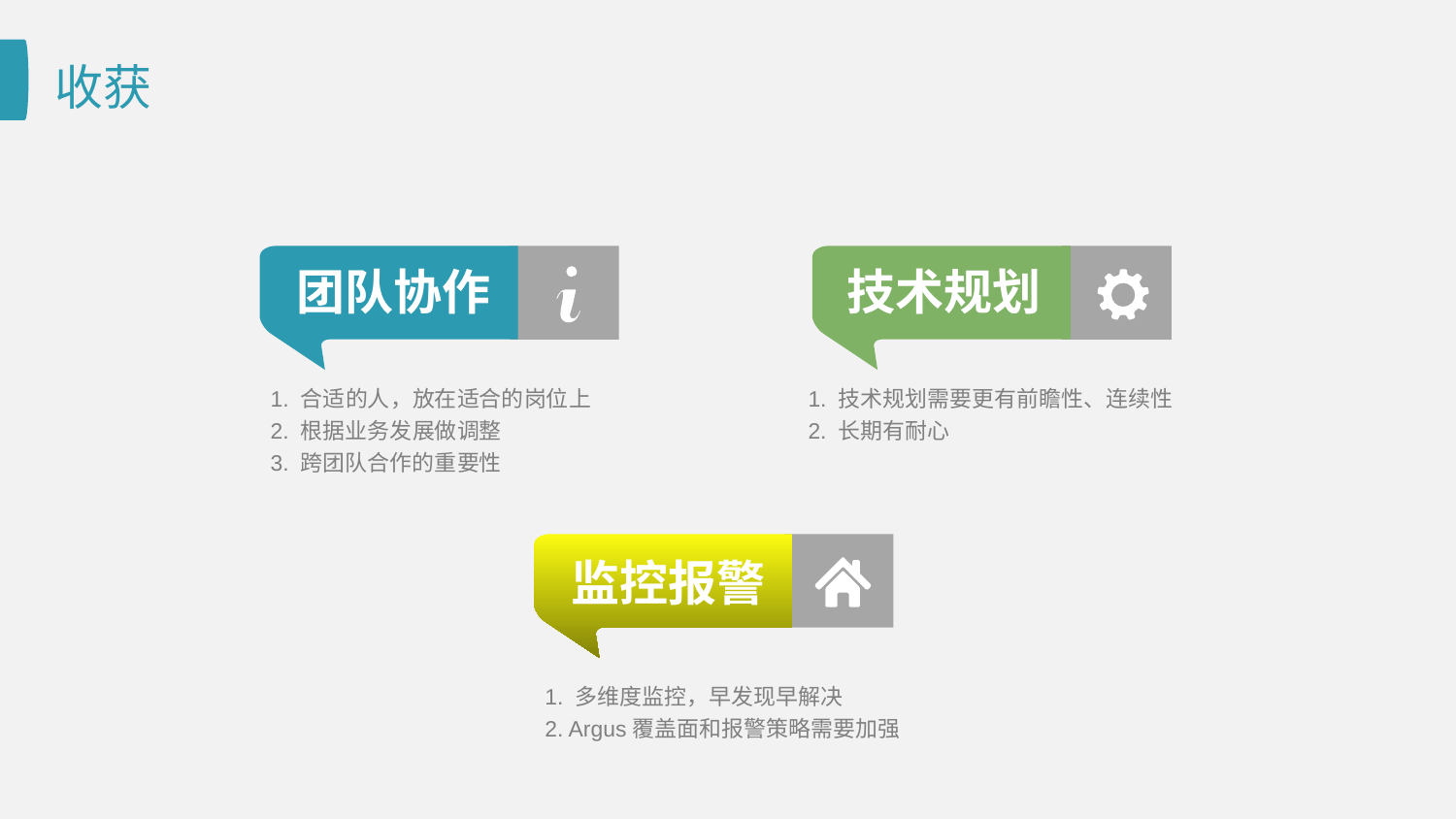

# 收获

团队协作

技术规划

1. 合适的人，放在适合的岗位上
2. 根据业务发展做调整
3. 跨团队合作的重要性
1. 技术规划需要更有前瞻性、连续性
2. 长期有耐心

监控报警

1. 多维度监控，早发现早解决
2. Argus覆盖面和报警策略需要加强